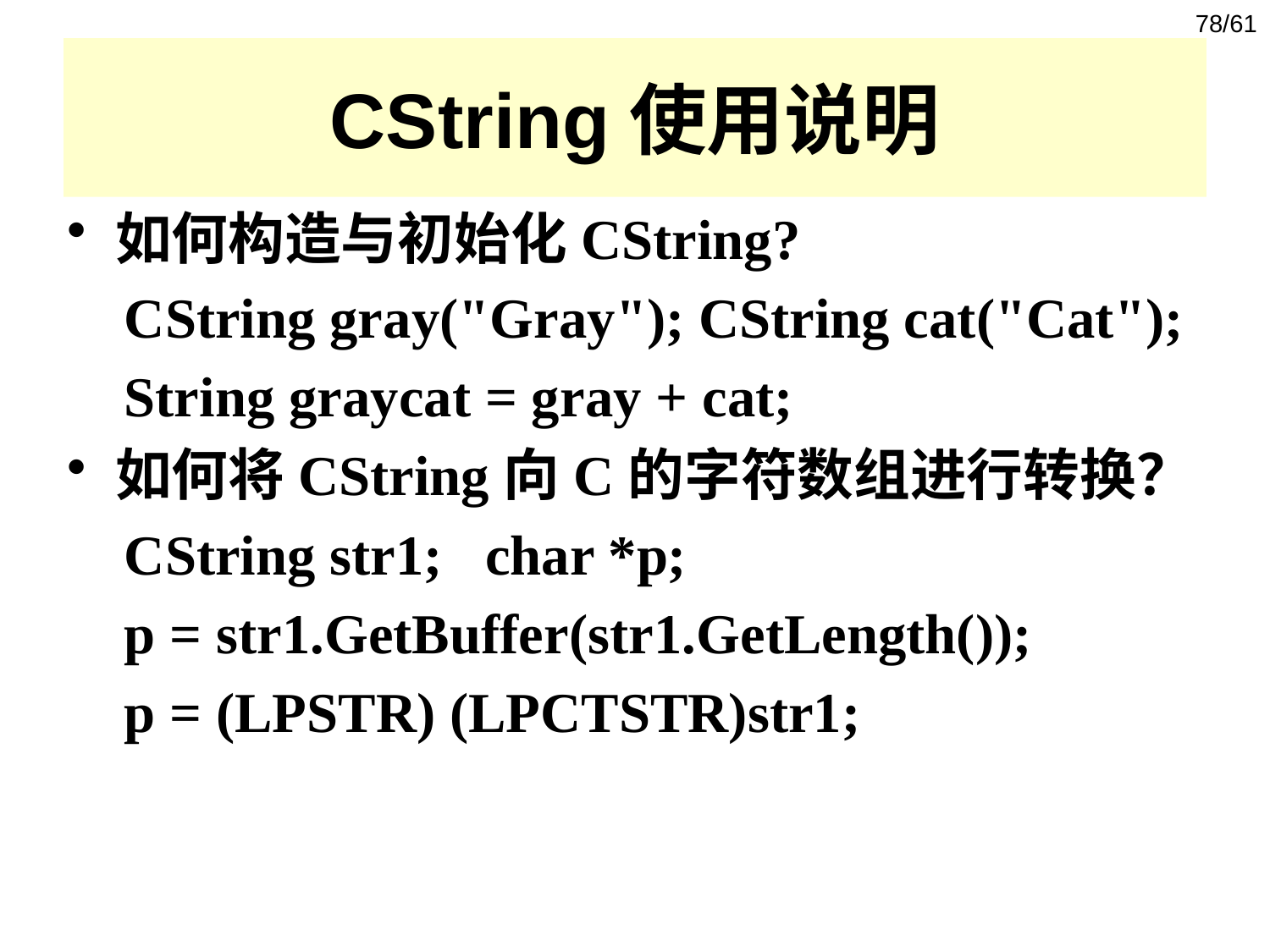

78/61
# CString使用说明
如何构造与初始化CString?
    CString gray("Gray"); CString cat("Cat");
    String graycat = gray + cat;
如何将CString向C的字符数组进行转换？
    CString str1;   char *p;
    p = str1.GetBuffer(str1.GetLength());
    p = (LPSTR) (LPCTSTR)str1;